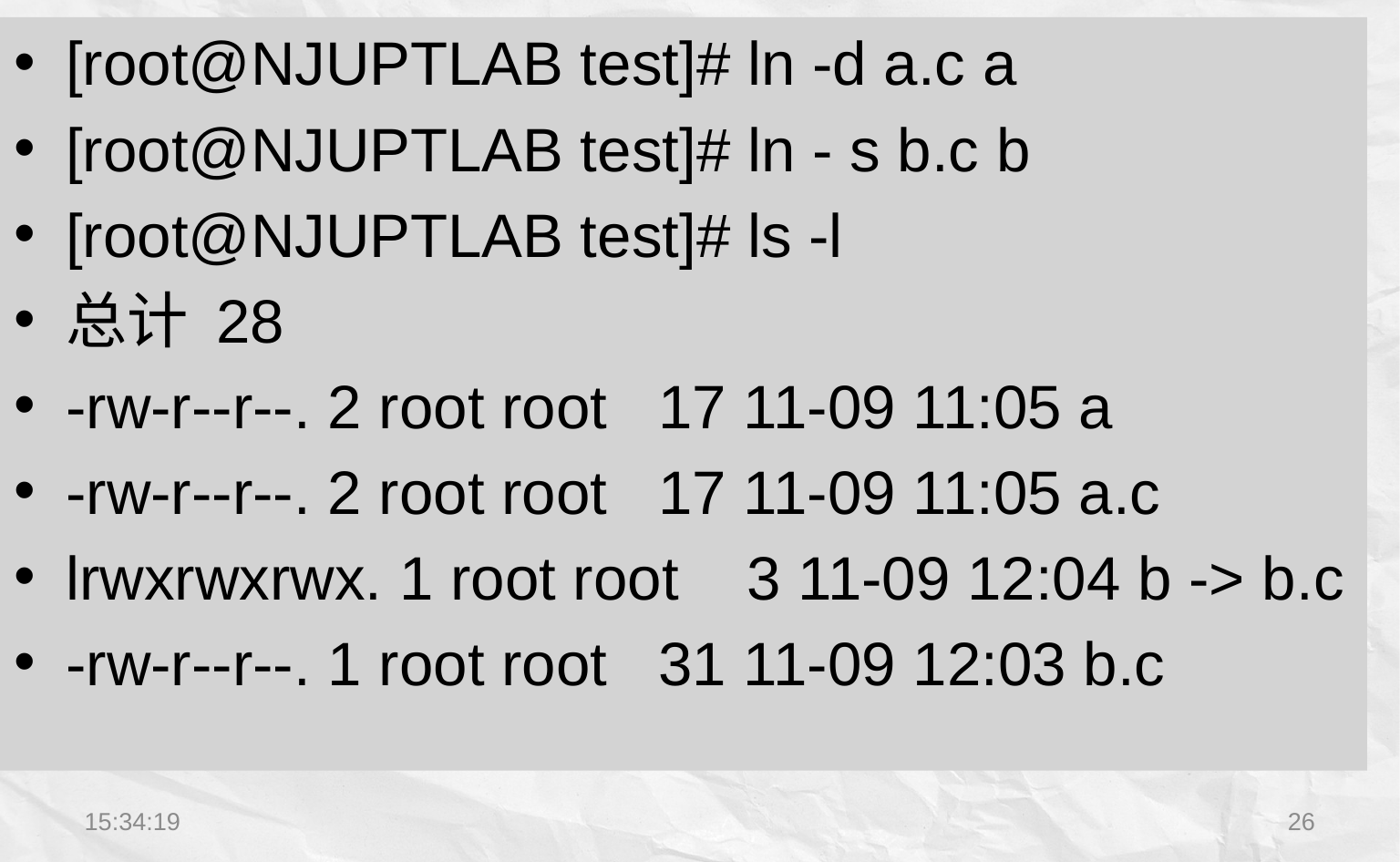

[root@NJUPTLAB test]# ln -d a.c a
[root@NJUPTLAB test]# ln - s b.c b
[root@NJUPTLAB test]# ls -l
总计 28
-rw-r--r--. 2 root root   17 11-09 11:05 a
-rw-r--r--. 2 root root   17 11-09 11:05 a.c
lrwxrwxrwx. 1 root root    3 11-09 12:04 b -> b.c
-rw-r--r--. 1 root root   31 11-09 12:03 b.c

ln命令
【功能说明】：链接目录或文件
【命令格式】：ln [参数] 源文件 目标链接
【常用参数】：ln常用参数如下：
-b删除，覆盖目标文件之前的备份。
-d建立硬链接
-s建立符号链接（软链接）
-f强行建立文件或目录的链接，不论文件或目录是否存在
-i覆盖既有文件之前先询问用户
-n把符号链接的目的目录视为一般文件
15:34:19
26